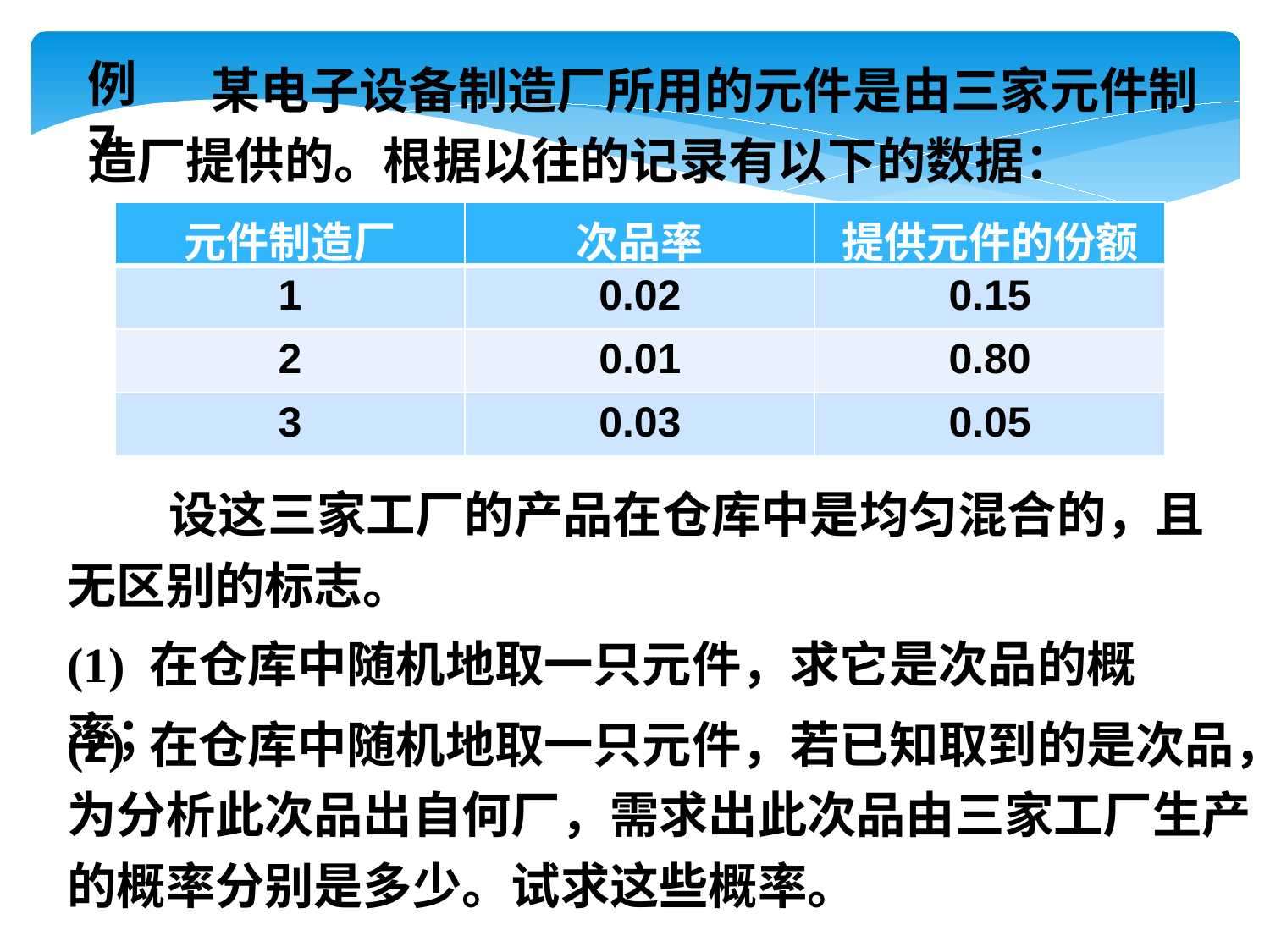

某电子设备制造厂所用的元件是由三家元件制造厂提供的。根据以往的记录有以下的数据：
例7
| 元件制造厂 | 次品率 | 提供元件的份额 |
| --- | --- | --- |
| 1 | 0.02 | 0.15 |
| 2 | 0.01 | 0.80 |
| 3 | 0.03 | 0.05 |
        设这三家工厂的产品在仓库中是均匀混合的，且无区别的标志。
(1) 在仓库中随机地取一只元件，求它是次品的概率；
(2) 在仓库中随机地取一只元件，若已知取到的是次品，为分析此次品出自何厂，需求出此次品由三家工厂生产的概率分别是多少。试求这些概率。